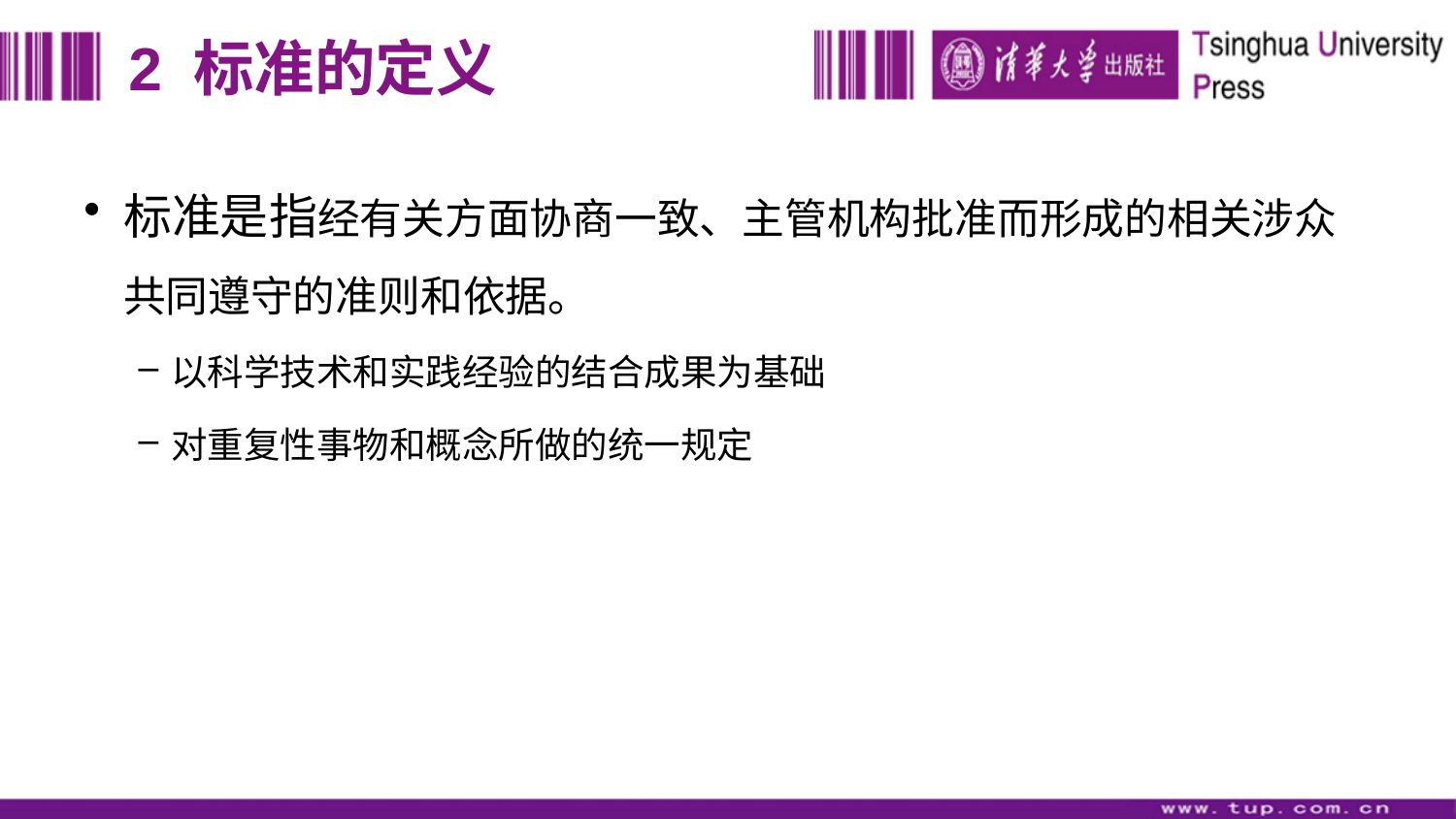

# 2 标准的定义
标准是指经有关方面协商一致、主管机构批准而形成的相关涉众共同遵守的准则和依据。
以科学技术和实践经验的结合成果为基础
对重复性事物和概念所做的统一规定